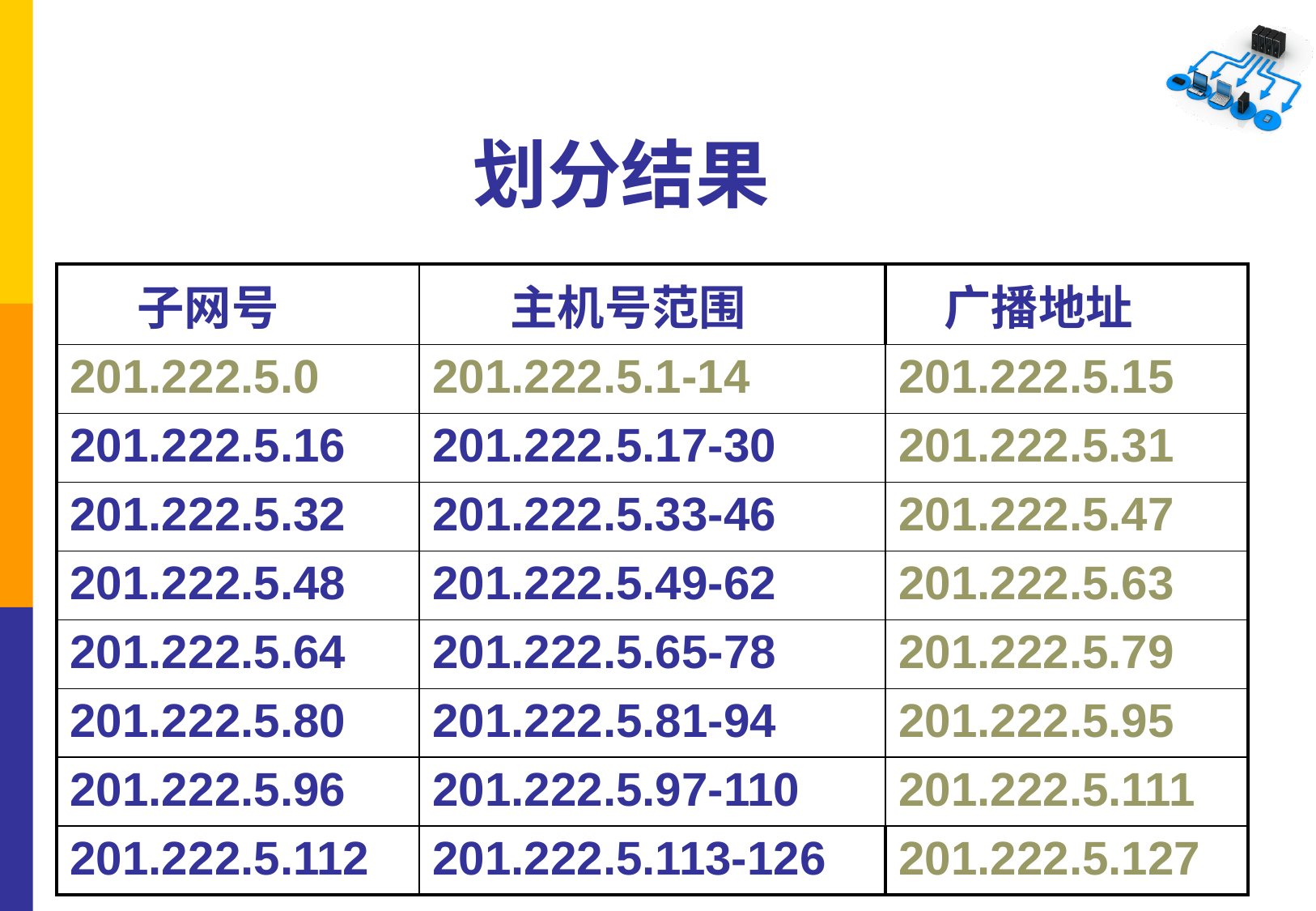

# 划分结果
| 子网号 | 主机号范围 | 广播地址 |
| --- | --- | --- |
| 201.222.5.0 | 201.222.5.1-14 | 201.222.5.15 |
| 201.222.5.16 | 201.222.5.17-30 | 201.222.5.31 |
| 201.222.5.32 | 201.222.5.33-46 | 201.222.5.47 |
| 201.222.5.48 | 201.222.5.49-62 | 201.222.5.63 |
| 201.222.5.64 | 201.222.5.65-78 | 201.222.5.79 |
| 201.222.5.80 | 201.222.5.81-94 | 201.222.5.95 |
| 201.222.5.96 | 201.222.5.97-110 | 201.222.5.111 |
| 201.222.5.112 | 201.222.5.113-126 | 201.222.5.127 |